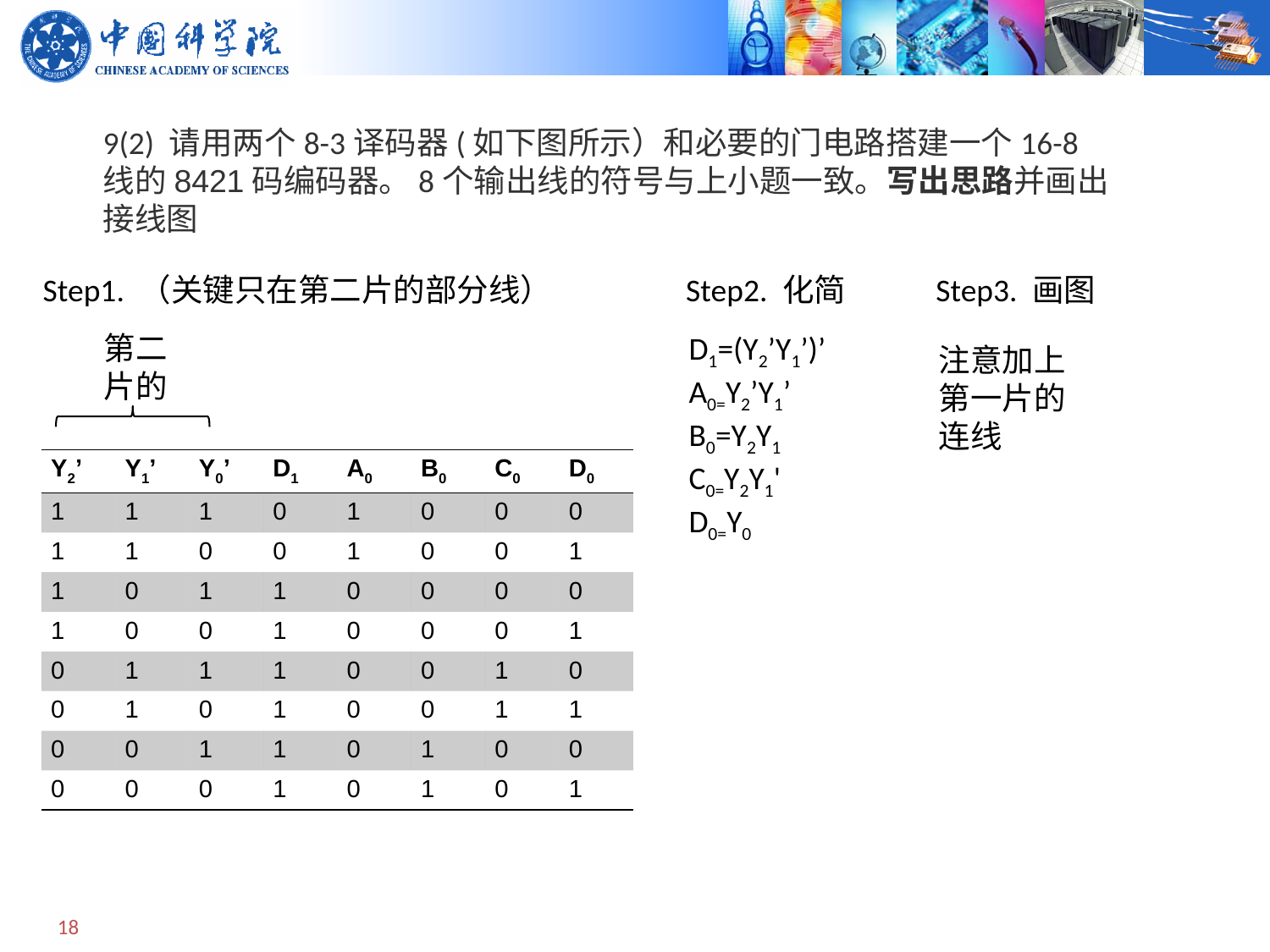

9(2) 请用两个8-3译码器(如下图所示）和必要的门电路搭建一个16-8线的8421码编码器。8个输出线的符号与上小题一致。写出思路并画出接线图
Step1. （关键只在第二片的部分线）
Step2. 化简
Step3. 画图
第二片的
D1=(Y2’Y1’)’
A0=Y2’Y1’
B0=Y2Y1
C0=Y2Y1'
D0=Y0
注意加上第一片的连线

| Y2’ | Y1’ | Y0’ | D1 | A0 | B0 | C0 | D0 |
| --- | --- | --- | --- | --- | --- | --- | --- |
| 1 | 1 | 1 | 0 | 1 | 0 | 0 | 0 |
| 1 | 1 | 0 | 0 | 1 | 0 | 0 | 1 |
| 1 | 0 | 1 | 1 | 0 | 0 | 0 | 0 |
| 1 | 0 | 0 | 1 | 0 | 0 | 0 | 1 |
| 0 | 1 | 1 | 1 | 0 | 0 | 1 | 0 |
| 0 | 1 | 0 | 1 | 0 | 0 | 1 | 1 |
| 0 | 0 | 1 | 1 | 0 | 1 | 0 | 0 |
| 0 | 0 | 0 | 1 | 0 | 1 | 0 | 1 |